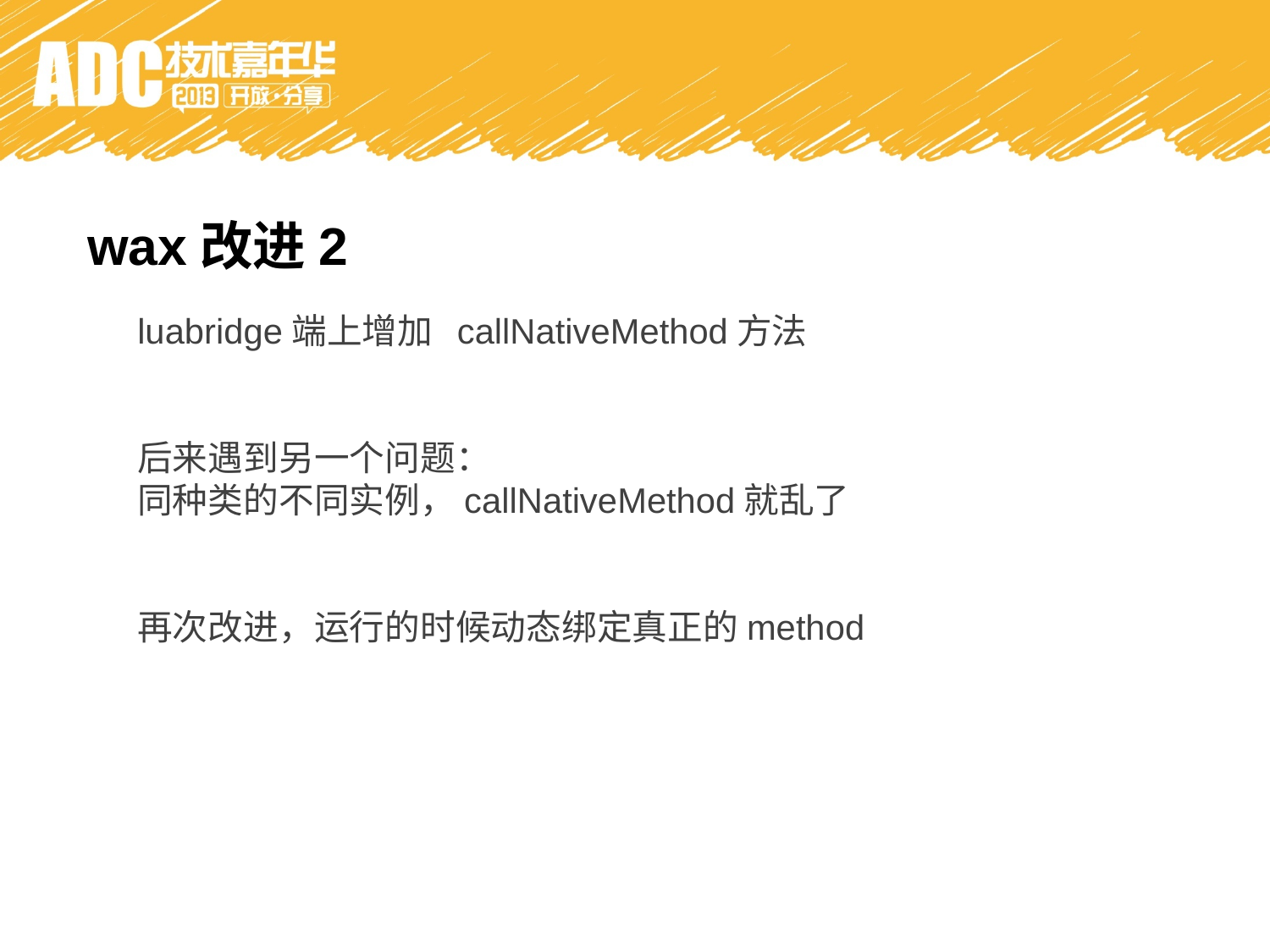

wax改进2

luabridge端上增加  callNativeMethod方法

后来遇到另一个问题：
同种类的不同实例，callNativeMethod就乱了

再次改进，运行的时候动态绑定真正的method